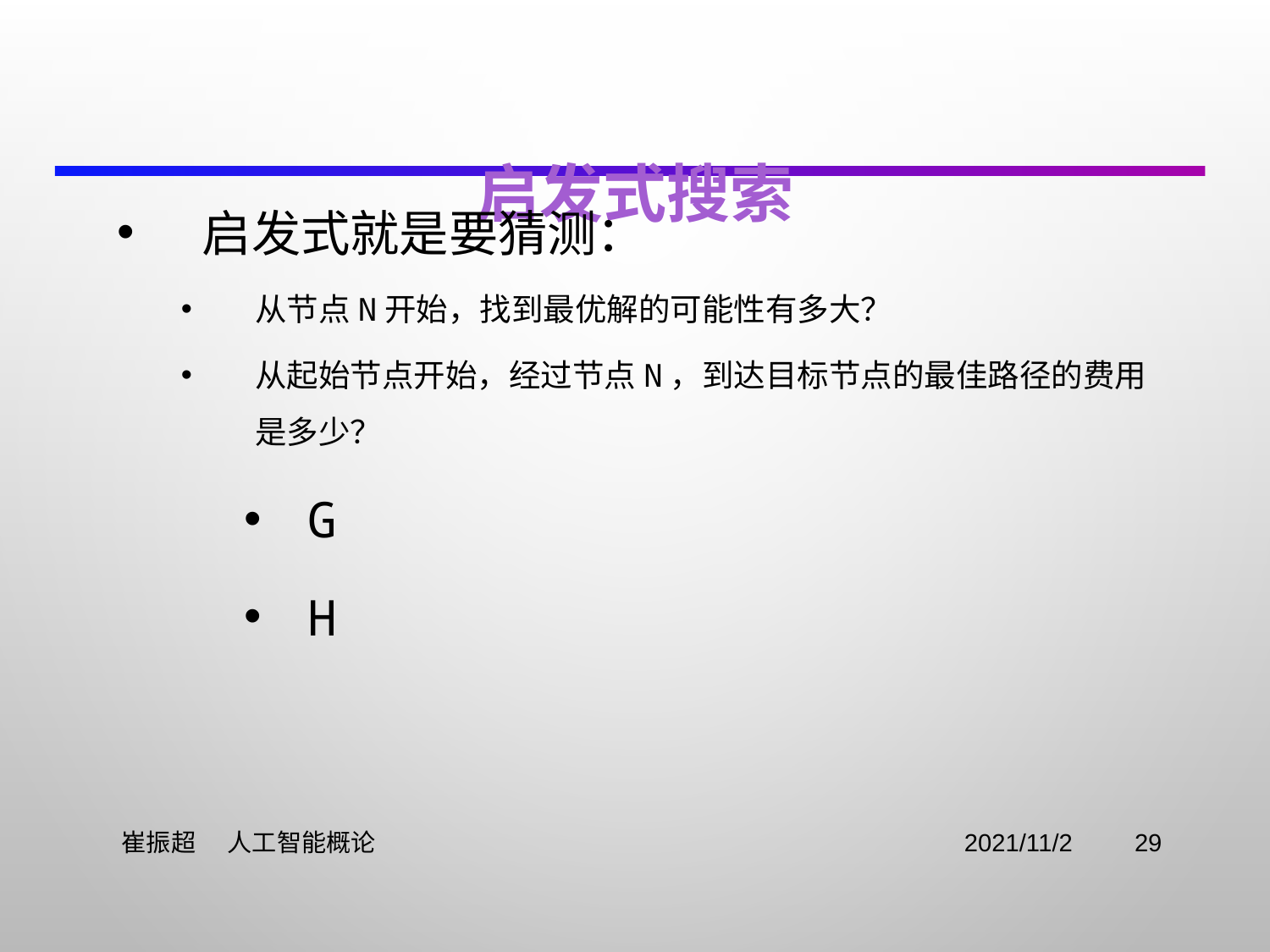

# 启发式搜索
启发式就是要猜测：
从节点n开始，找到最优解的可能性有多大？
从起始节点开始，经过节点n，到达目标节点的最佳路径的费用是多少？
g
h
 崔振超    人工智能概论
2021/11/2
29